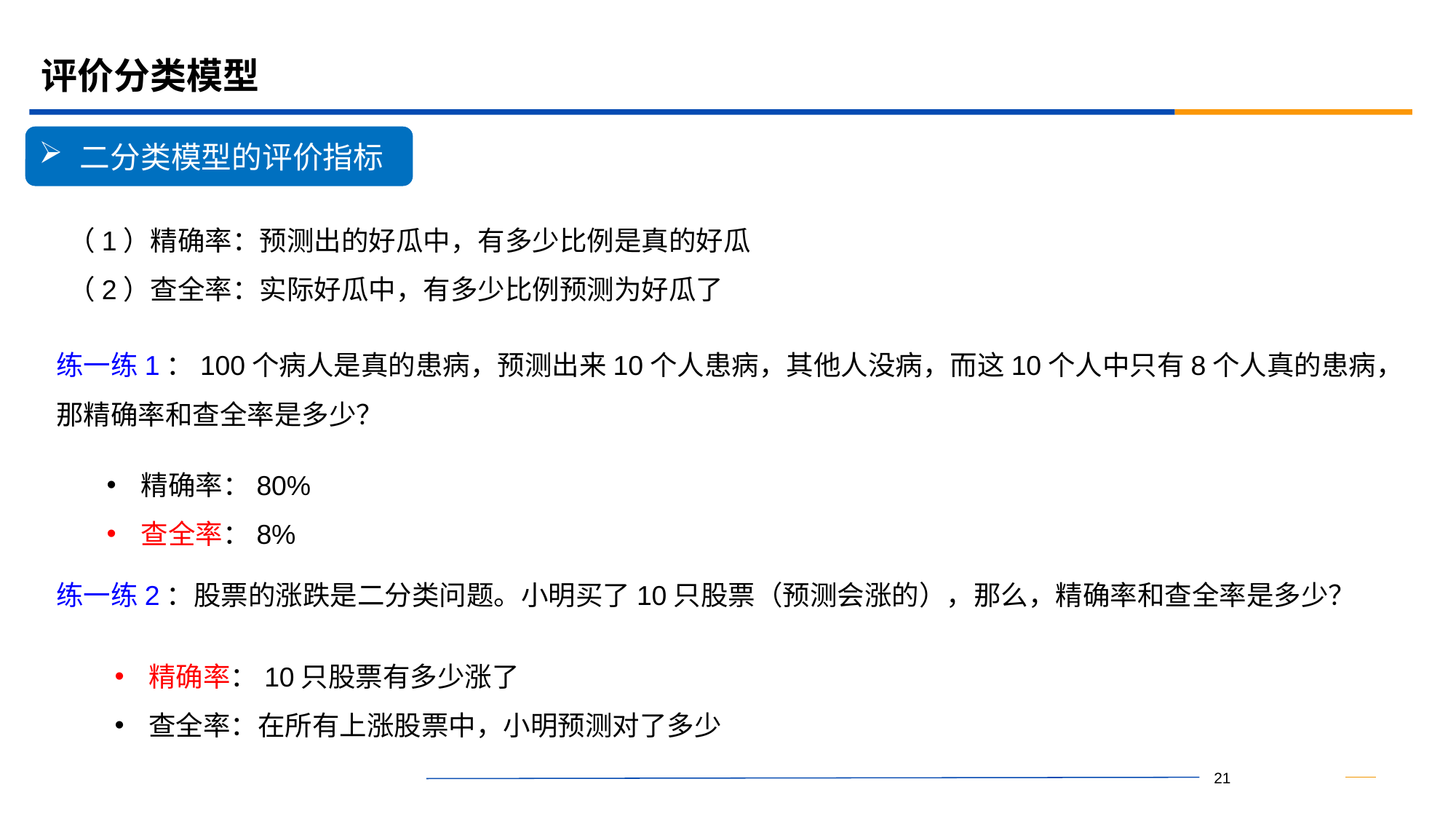

# 评价分类模型
二分类模型的评价指标
（1）精确率：预测出的好瓜中，有多少比例是真的好瓜
（2）查全率：实际好瓜中，有多少比例预测为好瓜了
练一练1：100个病人是真的患病，预测出来10个人患病，其他人没病，而这10个人中只有8个人真的患病，那精确率和查全率是多少？
精确率：80%
查全率：8%
练一练2：股票的涨跌是二分类问题。小明买了10只股票（预测会涨的），那么，精确率和查全率是多少？
精确率：10只股票有多少涨了
查全率：在所有上涨股票中，小明预测对了多少